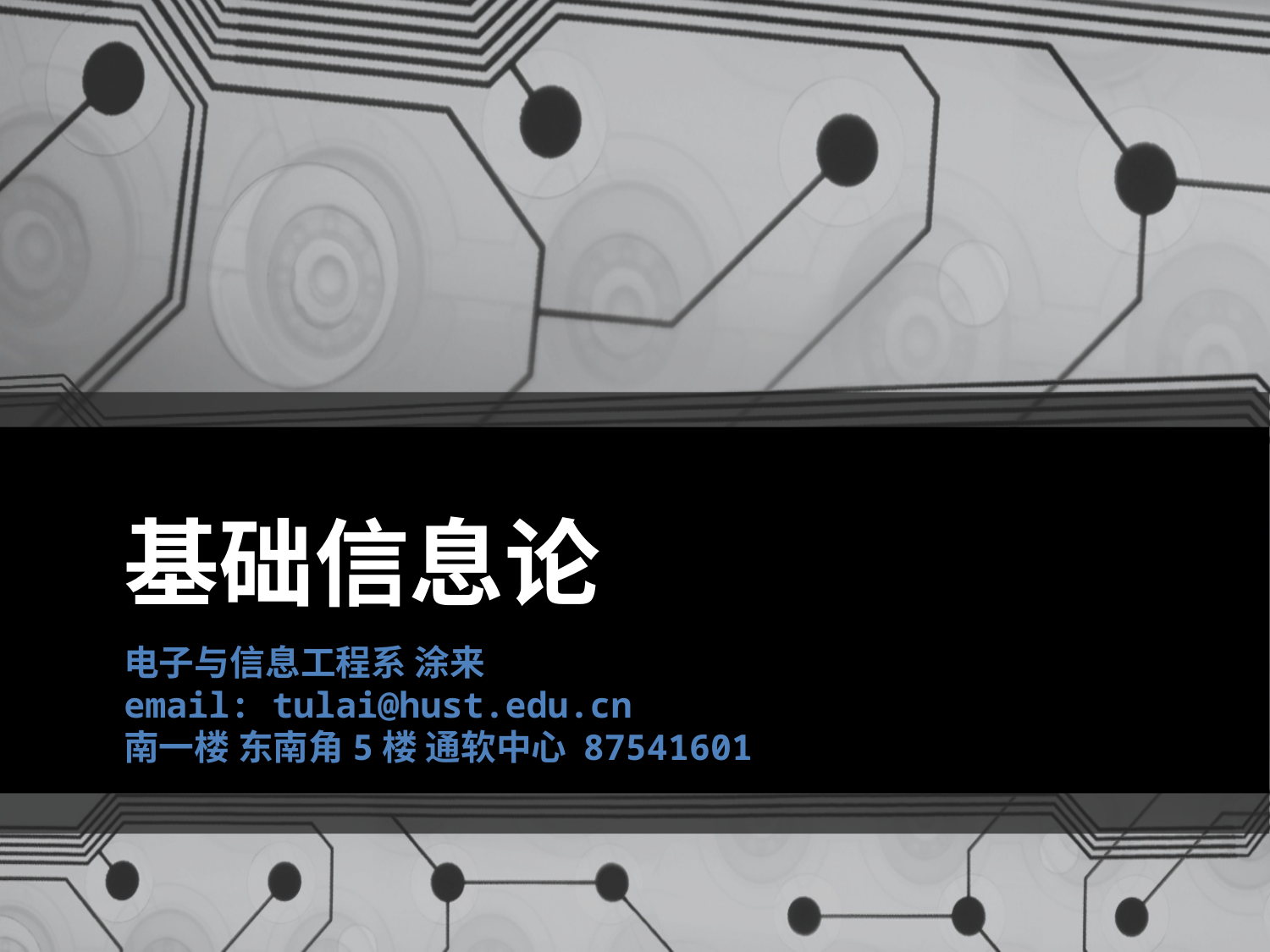

# 基础信息论
电子与信息工程系 涂来
email: tulai@hust.edu.cn
南一楼 东南角5楼 通软中心 87541601